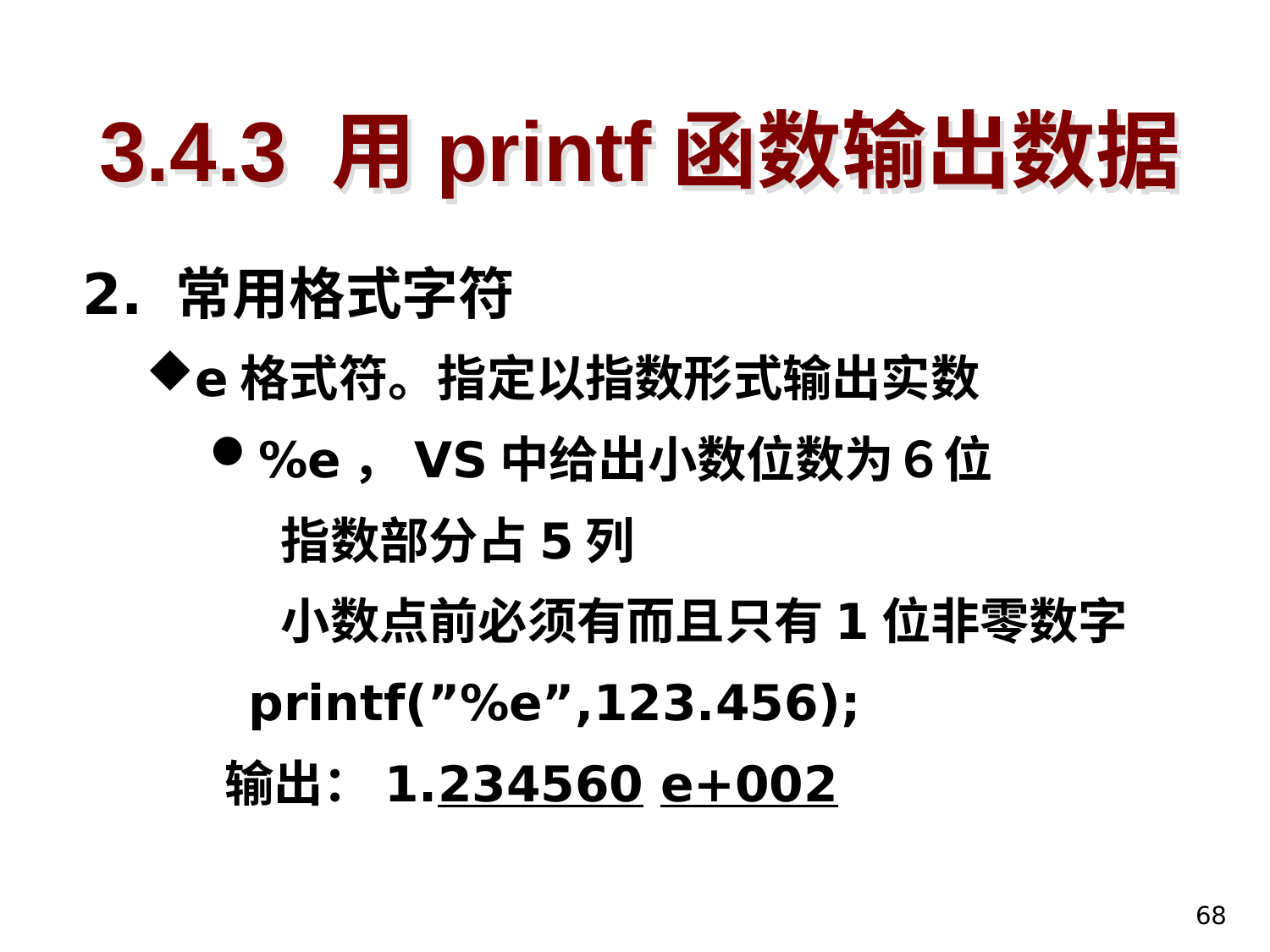

# 3.4.3 用printf函数输出数据
2. 常用格式字符
e格式符。指定以指数形式输出实数
%e，VS中给出小数位数为６位
           指数部分占5列
           小数点前必须有而且只有1位非零数字
      printf(”%e”,123.456);
      输出：1.234560 e+002
68